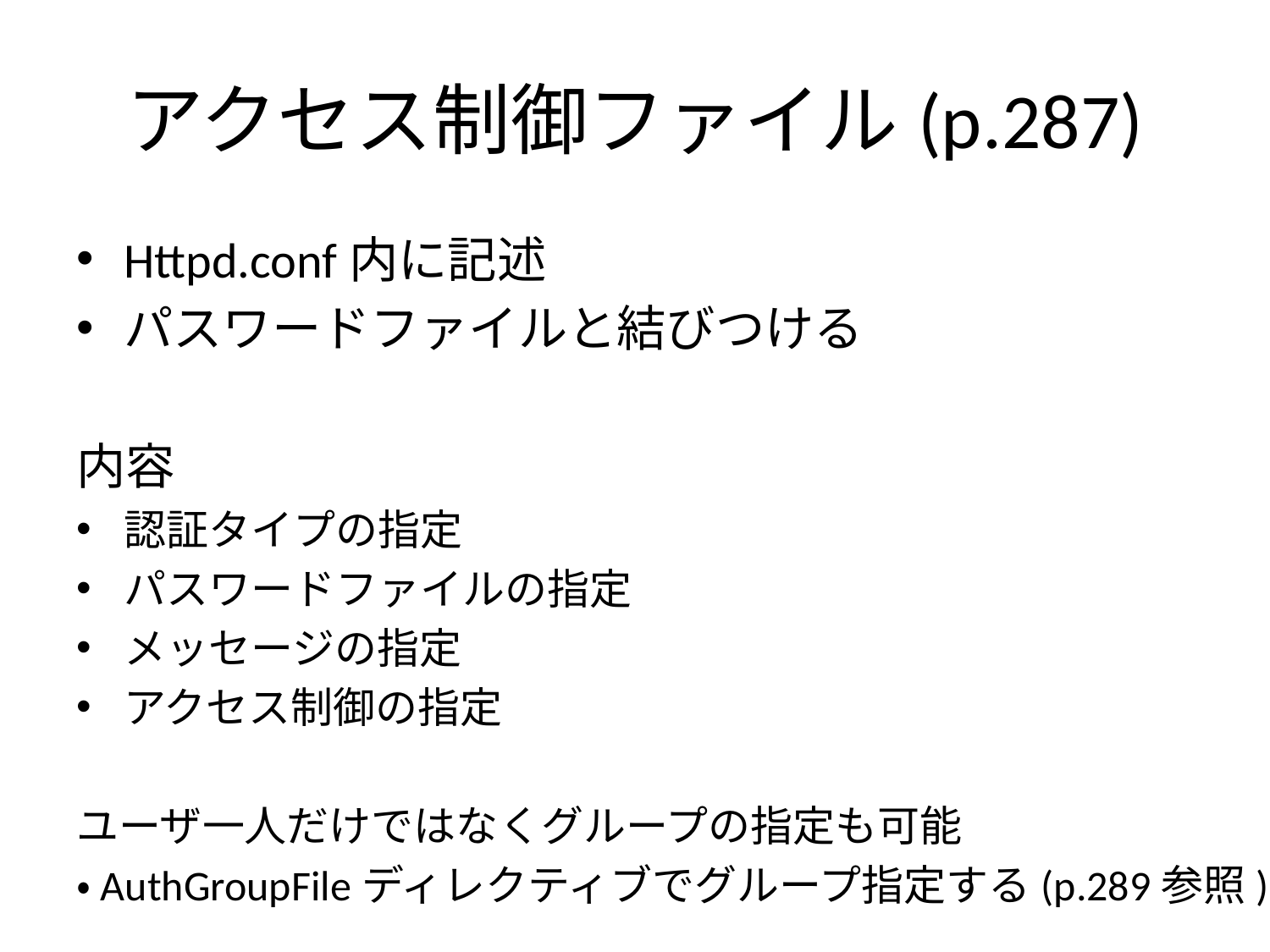

# アクセス制御ファイル(p.287)
Httpd.conf内に記述
パスワードファイルと結びつける

内容
認証タイプの指定
パスワードファイルの指定
メッセージの指定
アクセス制御の指定

ユーザ一人だけではなくグループの指定も可能
・AuthGroupFileディレクティブでグループ指定する(p.289参照)